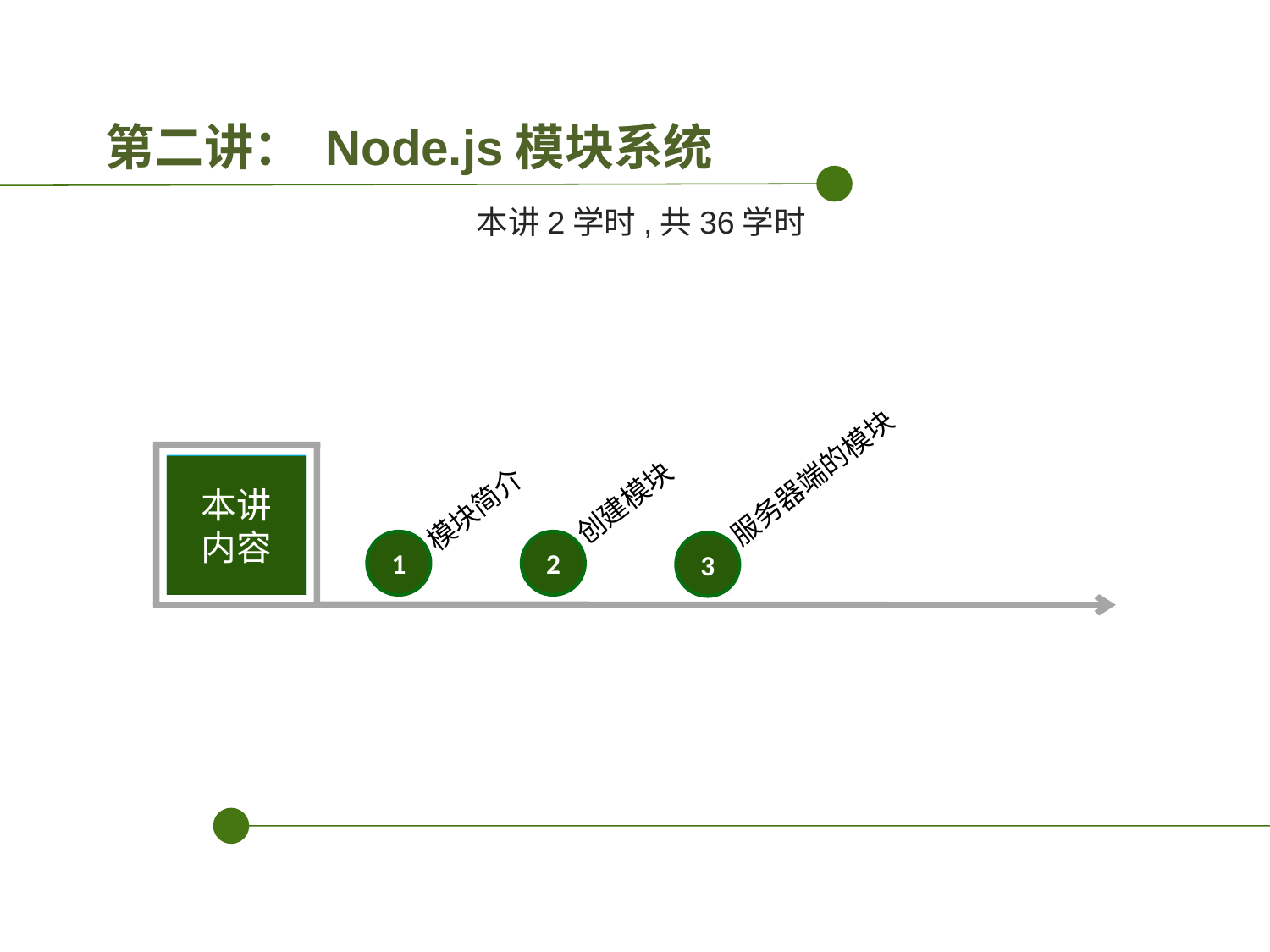

第二讲： Node.js模块系统

本讲2学时,共36学时

模块简介
1
服务器端的模块
3
创建模块
2

培训机构
本讲
内容